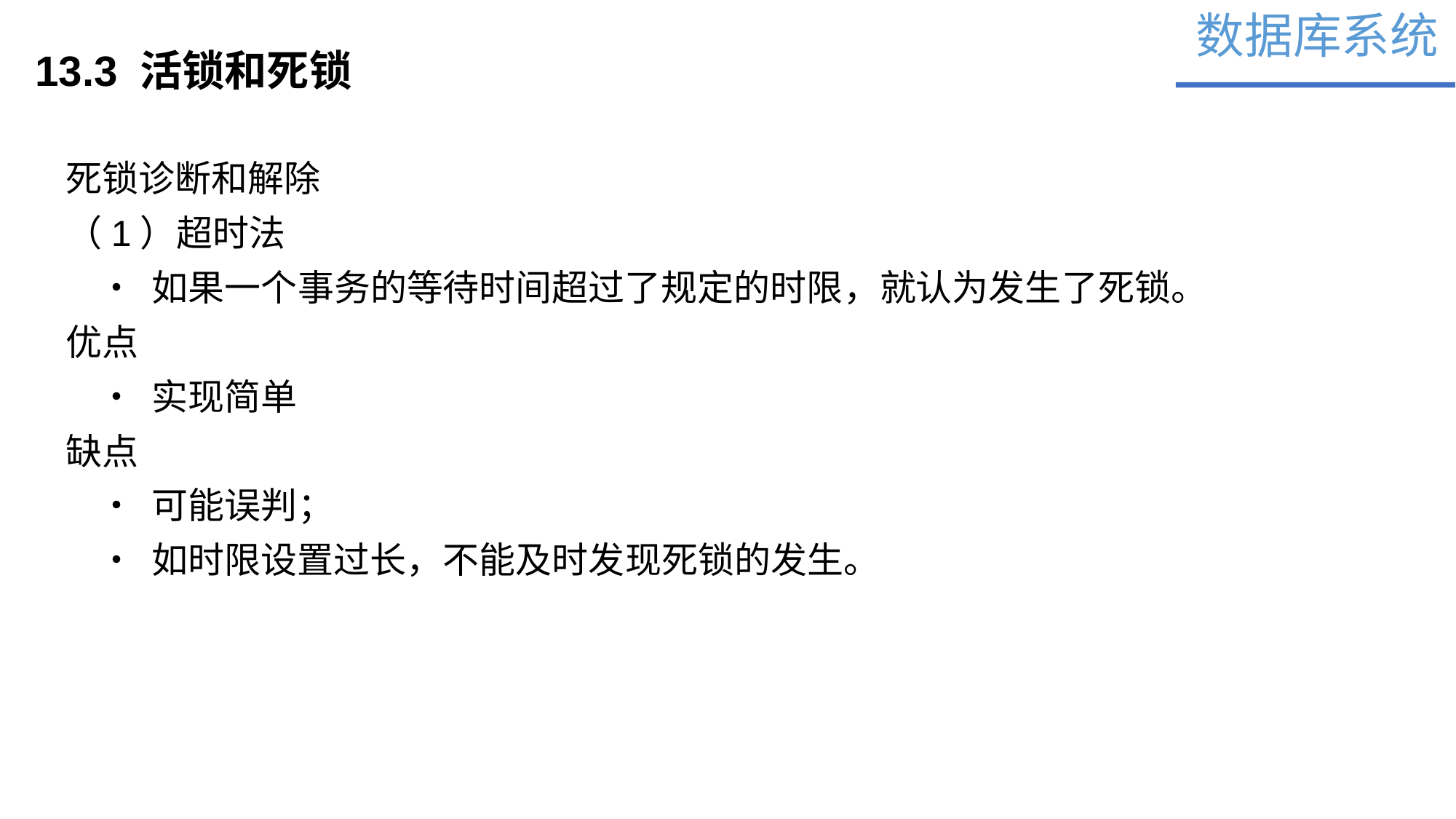

数据库系统
13.3 活锁和死锁

死锁诊断和解除
（1）超时法
    • 如果一个事务的等待时间超过了规定的时限，就认为发生了死锁。
优点
    • 实现简单
缺点
    • 可能误判；
    • 如时限设置过长，不能及时发现死锁的发生。